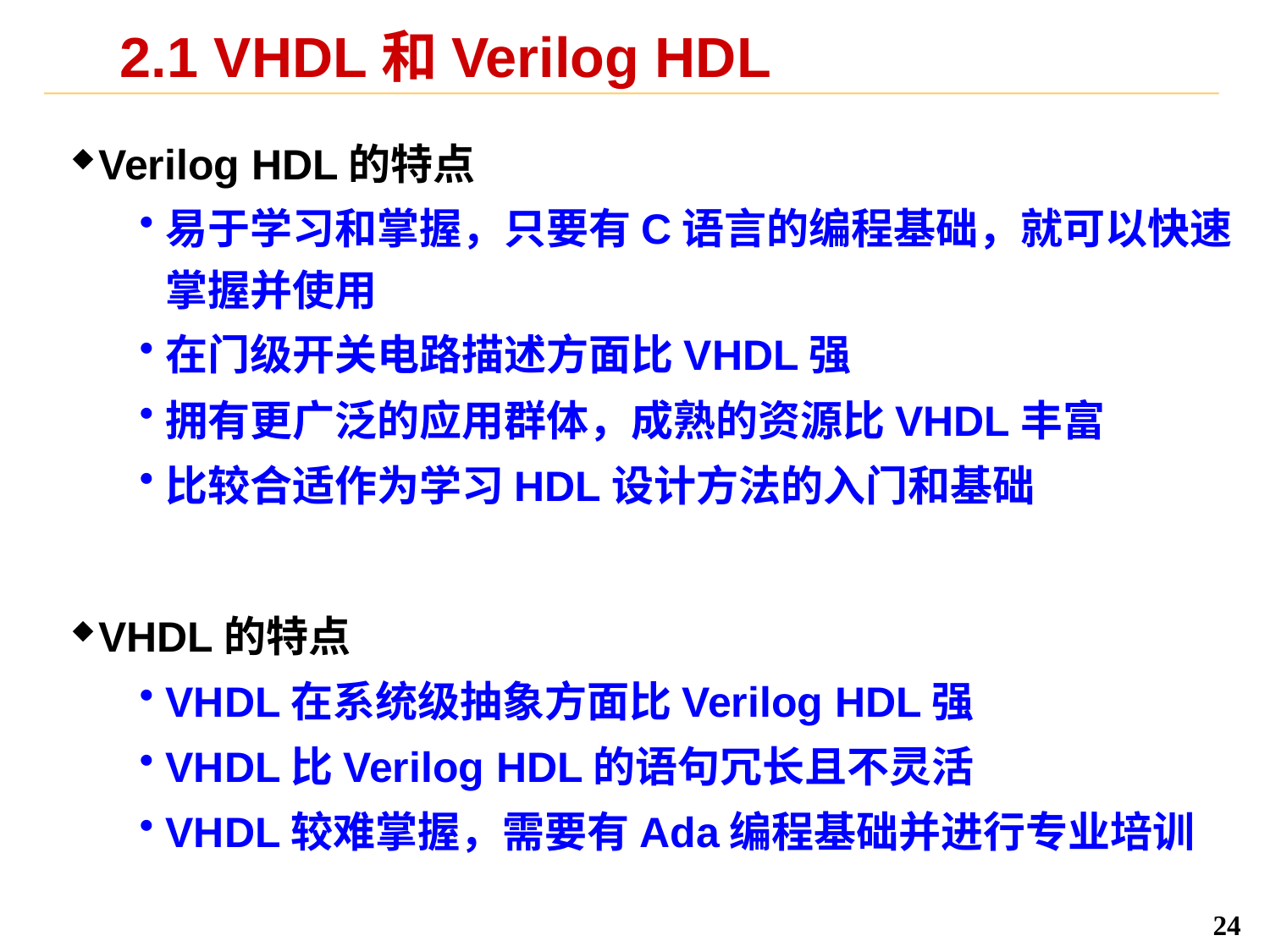

# 2.1 VHDL和Verilog HDL
Verilog HDL的特点
易于学习和掌握，只要有C语言的编程基础，就可以快速掌握并使用
在门级开关电路描述方面比VHDL强
拥有更广泛的应用群体，成熟的资源比VHDL丰富
比较合适作为学习HDL设计方法的入门和基础

VHDL的特点
VHDL在系统级抽象方面比Verilog HDL强
VHDL比Verilog HDL的语句冗长且不灵活
VHDL较难掌握，需要有Ada编程基础并进行专业培训
24